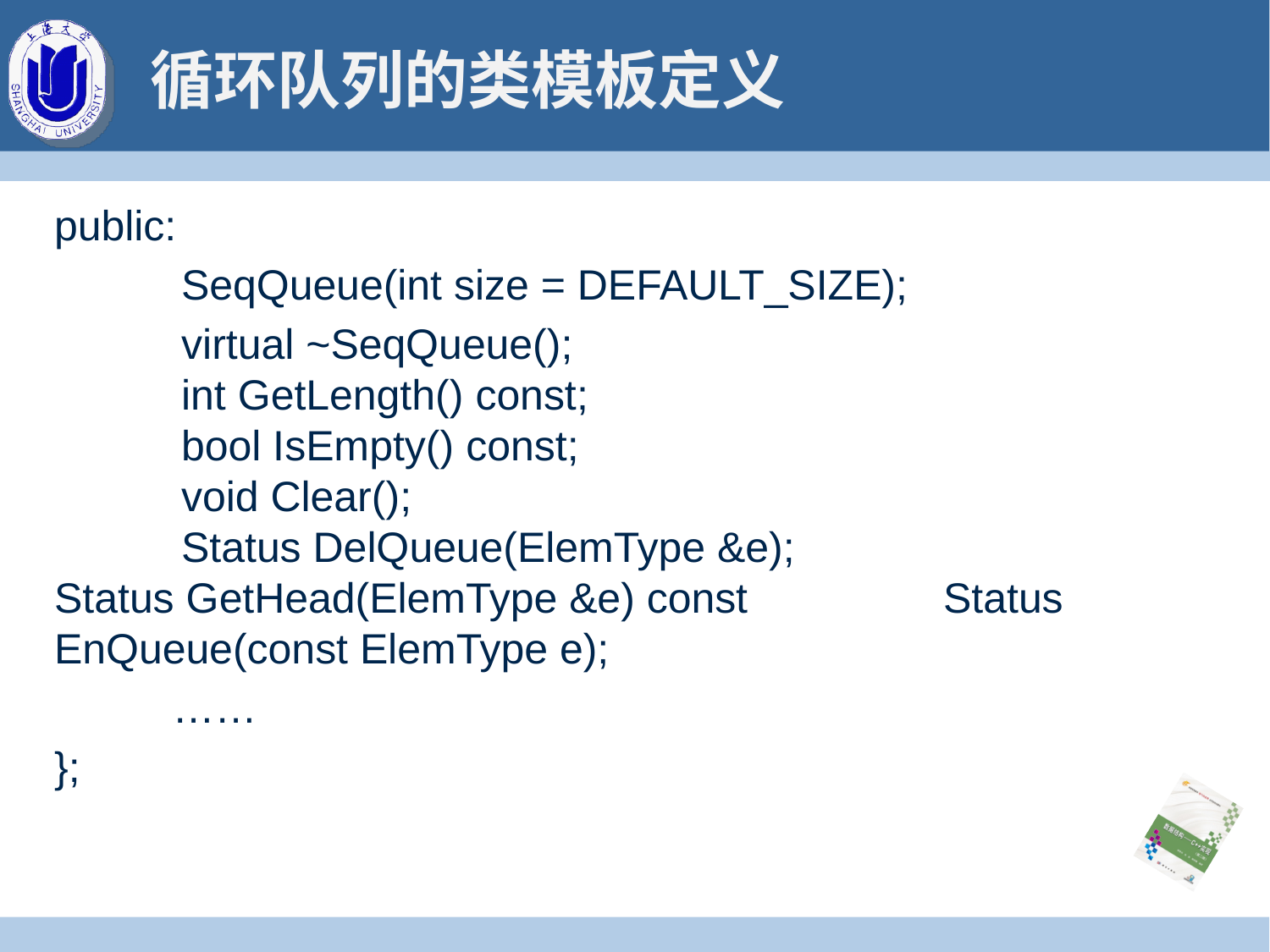

# 循环队列的类模板定义
public:
	SeqQueue(int size = DEFAULT_SIZE);
	virtual ~SeqQueue();					int GetLength() const;					bool IsEmpty() const;					void Clear();							Status DelQueue(ElemType &e);			Status GetHead(ElemType &e) const		Status EnQueue(const ElemType e);
          ……
};